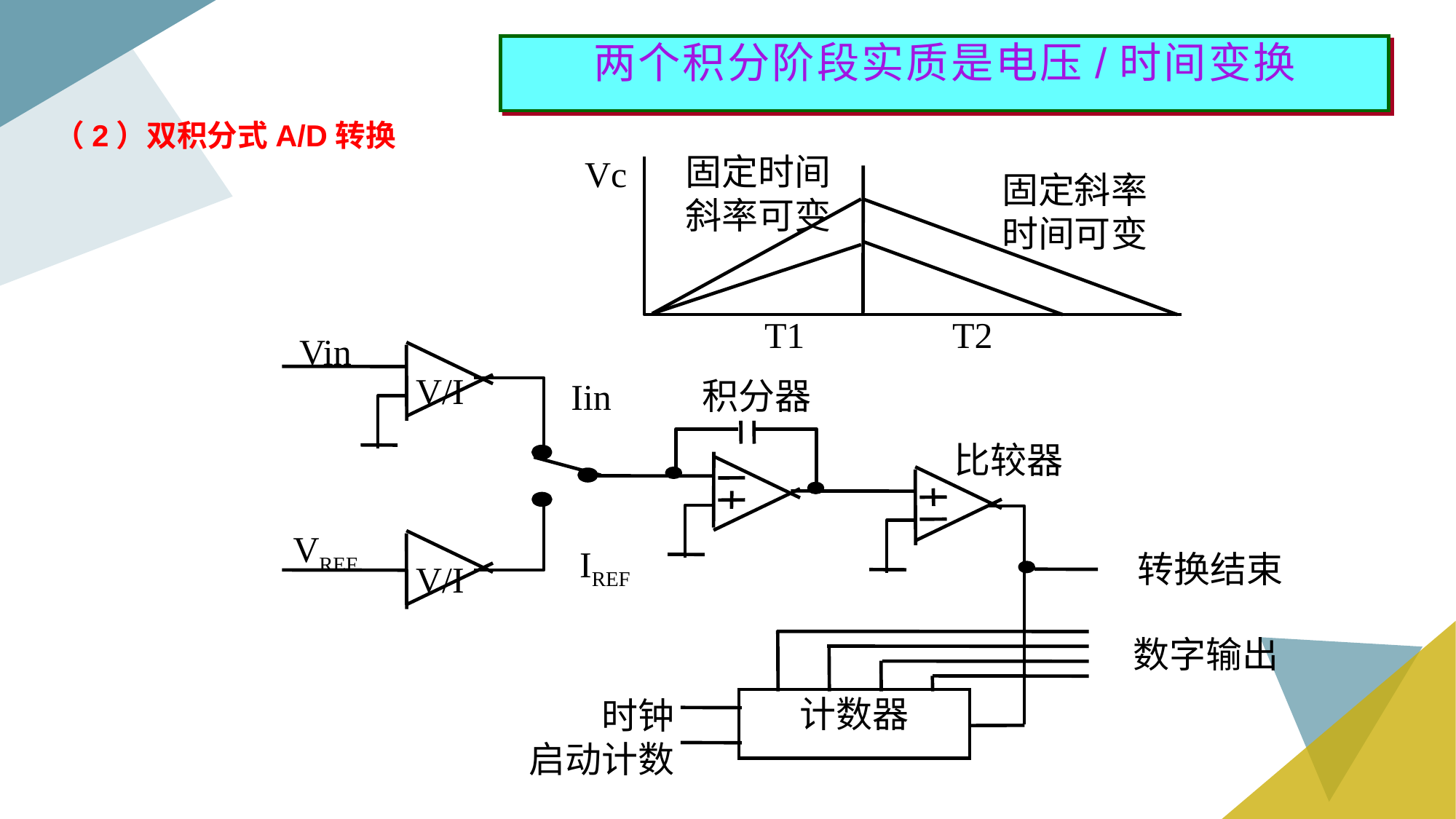

两个积分阶段实质是电压/时间变换
（2）双积分式A/D转换
固定时间
斜率可变
Vc

固定斜率
时间可变

T1
T2
Vin

V/I
积分器
Iin

比较器

VREF

IREF
转换结束

V/I

数字输出

计数器
时钟
启动计数